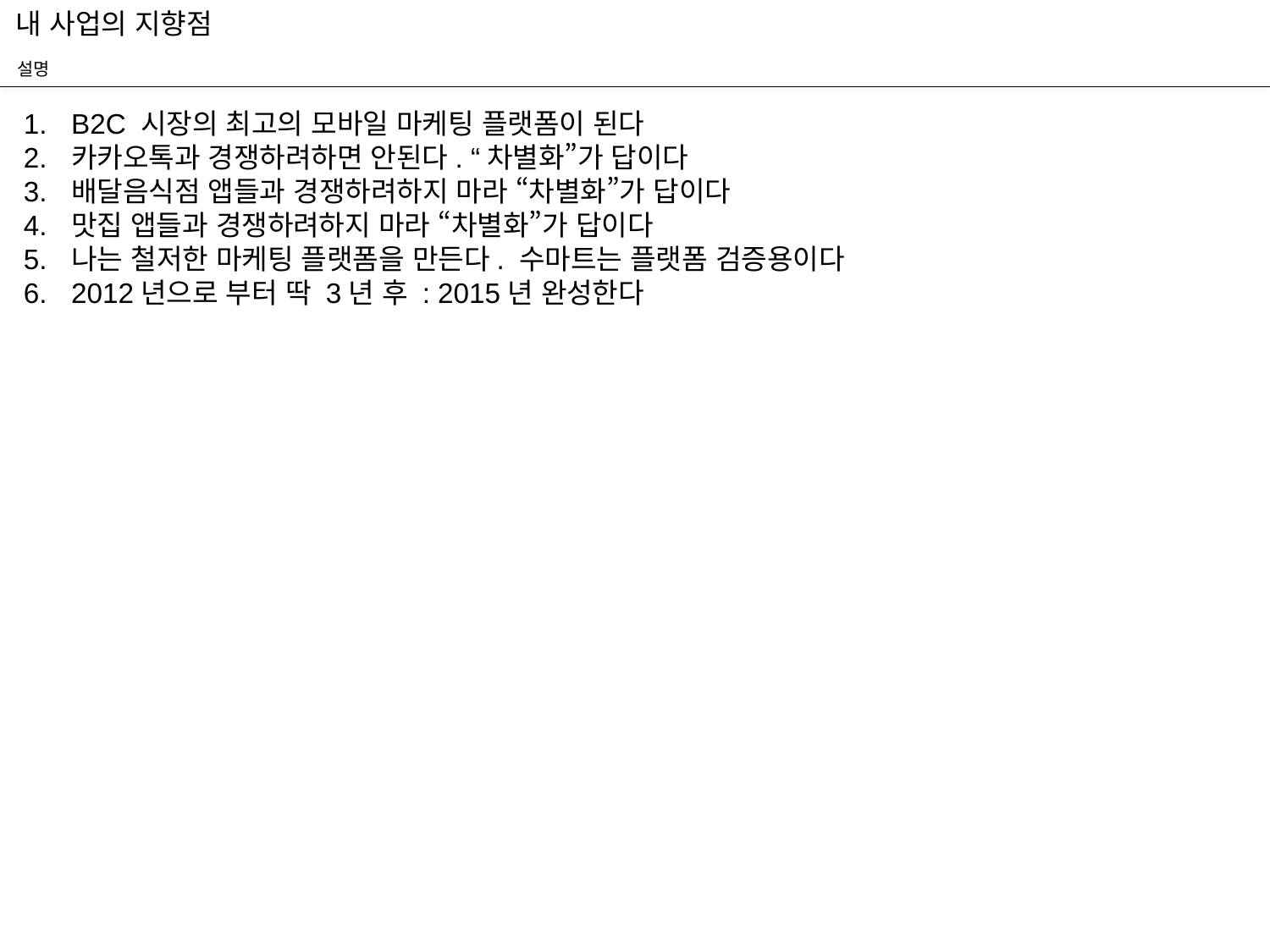

내 사업의 지향점
설명
B2C 시장의 최고의 모바일 마케팅 플랫폼이 된다
카카오톡과 경쟁하려하면 안된다. “차별화”가 답이다
배달음식점 앱들과 경쟁하려하지 마라 “차별화”가 답이다
맛집 앱들과 경쟁하려하지 마라 “차별화”가 답이다
나는 철저한 마케팅 플랫폼을 만든다. 수마트는 플랫폼 검증용이다
2012년으로 부터 딱 3년 후 : 2015년 완성한다